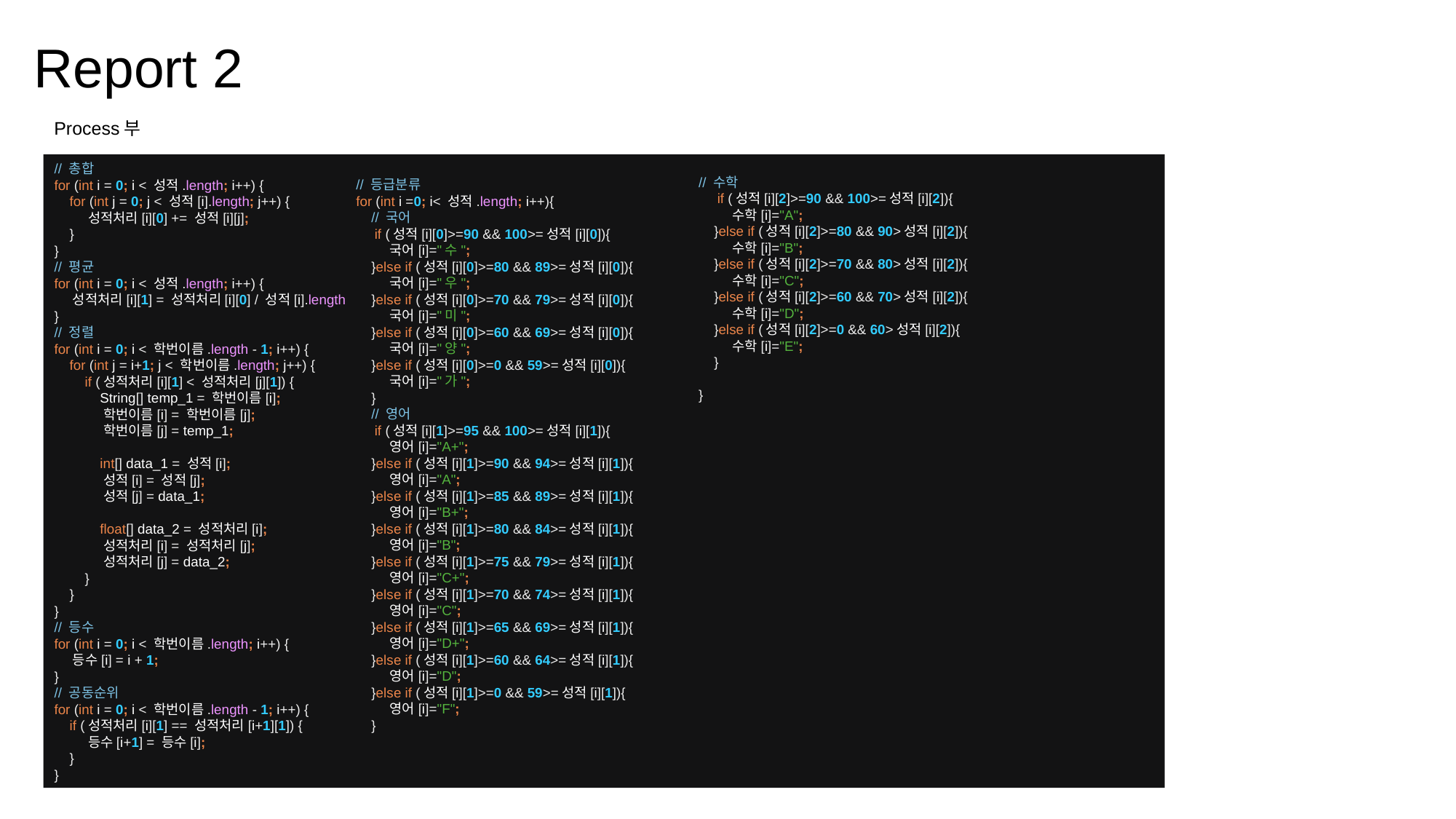

Report 2
Process부
// 총합
for (int i = 0; i < 성적.length; i++) {
    for (int j = 0; j < 성적[i].length; j++) {
        성적처리[i][0] += 성적[i][j];
    }
}
// 평균
for (int i = 0; i < 성적.length; i++) {
    성적처리[i][1] = 성적처리[i][0] / 성적[i].length;
}
// 정렬
for (int i = 0; i < 학번이름.length - 1; i++) {
    for (int j = i+1; j < 학번이름.length; j++) {
        if (성적처리[i][1] < 성적처리[j][1]) {
            String[] temp_1 = 학번이름[i];
            학번이름[i] = 학번이름[j];
            학번이름[j] = temp_1;
            int[] data_1 = 성적[i];
            성적[i] = 성적[j];
            성적[j] = data_1;
            float[] data_2 = 성적처리[i];
            성적처리[i] = 성적처리[j];
            성적처리[j] = data_2;
        }
    }
}
// 등수
for (int i = 0; i < 학번이름.length; i++) {
    등수[i] = i + 1;
}
// 공동순위
for (int i = 0; i < 학번이름.length - 1; i++) {
    if (성적처리[i][1] == 성적처리[i+1][1]) {
        등수[i+1] = 등수[i];
    }
}
// 등급분류
for (int i =0; i< 성적.length; i++){
    // 국어
    if (성적[i][0]>=90 && 100>=성적[i][0]){
        국어[i]="수";
    }else if (성적[i][0]>=80 && 89>=성적[i][0]){
        국어[i]="우";
    }else if (성적[i][0]>=70 && 79>=성적[i][0]){
        국어[i]="미";
    }else if (성적[i][0]>=60 && 69>=성적[i][0]){
        국어[i]="양";
    }else if (성적[i][0]>=0 && 59>=성적[i][0]){
        국어[i]="가";
    }
    // 영어
    if (성적[i][1]>=95 && 100>=성적[i][1]){
        영어[i]="A+";
    }else if (성적[i][1]>=90 && 94>=성적[i][1]){
        영어[i]="A";
    }else if (성적[i][1]>=85 && 89>=성적[i][1]){
        영어[i]="B+";
    }else if (성적[i][1]>=80 && 84>=성적[i][1]){
        영어[i]="B";
    }else if (성적[i][1]>=75 && 79>=성적[i][1]){
        영어[i]="C+";
    }else if (성적[i][1]>=70 && 74>=성적[i][1]){
        영어[i]="C";
    }else if (성적[i][1]>=65 && 69>=성적[i][1]){
        영어[i]="D+";
    }else if (성적[i][1]>=60 && 64>=성적[i][1]){
        영어[i]="D";
    }else if (성적[i][1]>=0 && 59>=성적[i][1]){
        영어[i]="F";
    }
// 수학
    if (성적[i][2]>=90 && 100>=성적[i][2]){
        수학[i]="A";
    }else if (성적[i][2]>=80 && 90>성적[i][2]){
        수학[i]="B";
    }else if (성적[i][2]>=70 && 80>성적[i][2]){
        수학[i]="C";
    }else if (성적[i][2]>=60 && 70>성적[i][2]){
        수학[i]="D";
    }else if (성적[i][2]>=0 && 60>성적[i][2]){
        수학[i]="E";
    }
}